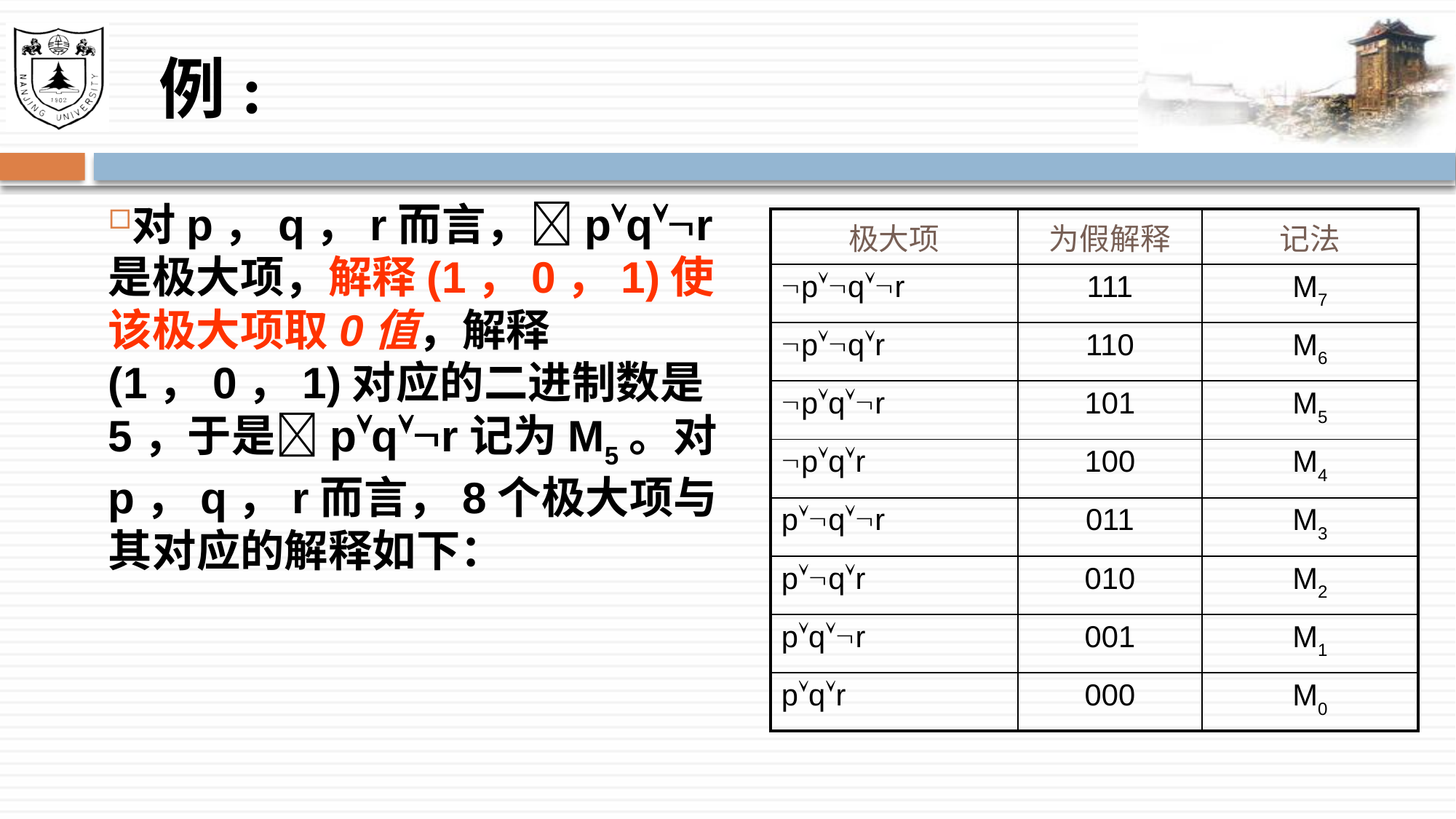

# 例:
对p，q，r而言，¬p∨q∨¬r是极大项，解释(1，0，1)使该极大项取0值，解释(1，0，1)对应的二进制数是5，于是¬p∨q∨¬r记为M5。对p，q，r而言，8个极大项与其对应的解释如下：
| 极大项 | 为假解释 | 记法 |
| --- | --- | --- |
| ¬p∨¬q∨¬r | 111 | M7 |
| ¬p∨¬q∨r | 110 | M6 |
| ¬p∨q∨¬r | 101 | M5 |
| ¬p∨q∨r | 100 | M4 |
| p∨¬q∨¬r | 011 | M3 |
| p∨¬q∨r | 010 | M2 |
| p∨q∨¬r | 001 | M1 |
| p∨q∨r | 000 | M0 |